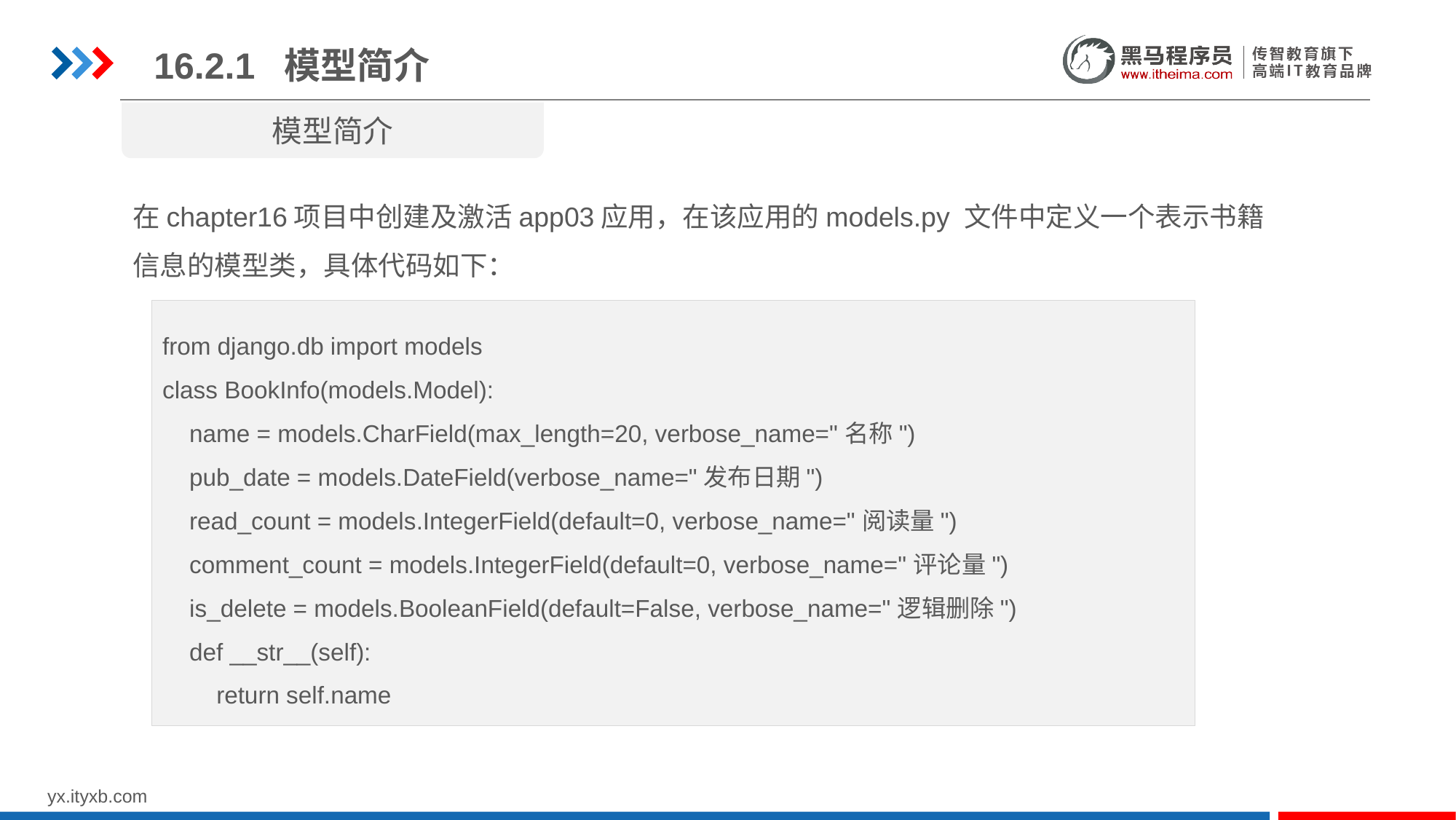

16.2.1  模型简介

模型简介
在chapter16项目中创建及激活app03应用，在该应用的models.py 文件中定义一个表示书籍信息的模型类，具体代码如下：
from django.db import models
class BookInfo(models.Model):
    name = models.CharField(max_length=20, verbose_name="名称")
    pub_date = models.DateField(verbose_name="发布日期")
    read_count = models.IntegerField(default=0, verbose_name="阅读量")
    comment_count = models.IntegerField(default=0, verbose_name="评论量")
    is_delete = models.BooleanField(default=False, verbose_name="逻辑删除")
    def __str__(self):
        return self.name